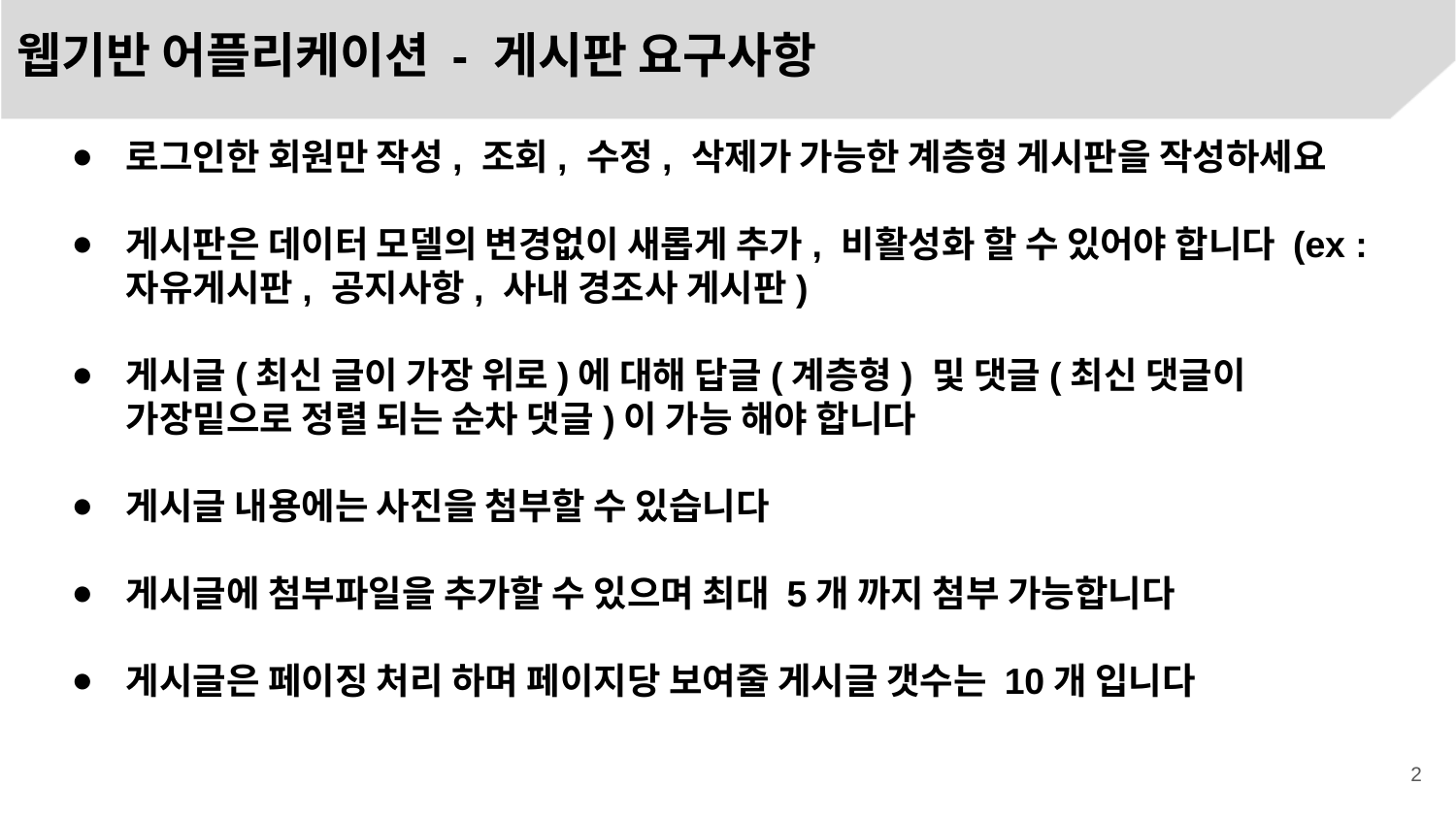

# 웹기반 어플리케이션 - 게시판 요구사항
로그인한 회원만 작성, 조회, 수정, 삭제가 가능한 계층형 게시판을 작성하세요

게시판은 데이터 모델의 변경없이 새롭게 추가, 비활성화 할 수 있어야 합니다 (ex : 자유게시판, 공지사항, 사내 경조사 게시판)

게시글(최신 글이 가장 위로)에 대해 답글(계층형) 및 댓글(최신 댓글이 가장밑으로 정렬 되는 순차 댓글)이 가능 해야 합니다

게시글 내용에는 사진을 첨부할 수 있습니다

게시글에 첨부파일을 추가할 수 있으며 최대 5개 까지 첨부 가능합니다

게시글은 페이징 처리 하며 페이지당 보여줄 게시글 갯수는 10개 입니다
2